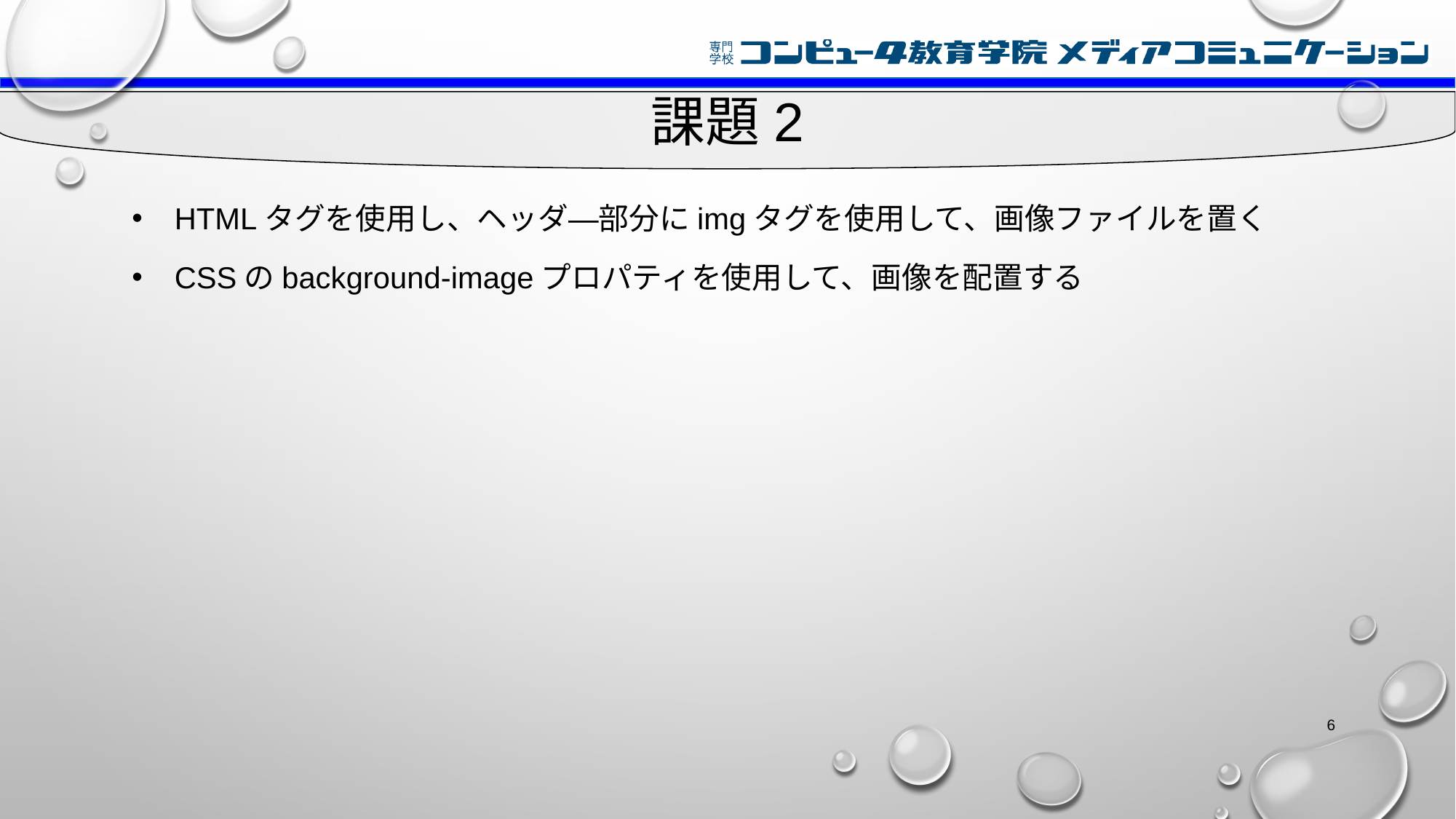

# 課題2
HTMLタグを使用し、ヘッダ―部分にimgタグを使用して、画像ファイルを置く
CSSのbackground-imageプロパティを使用して、画像を配置する
6